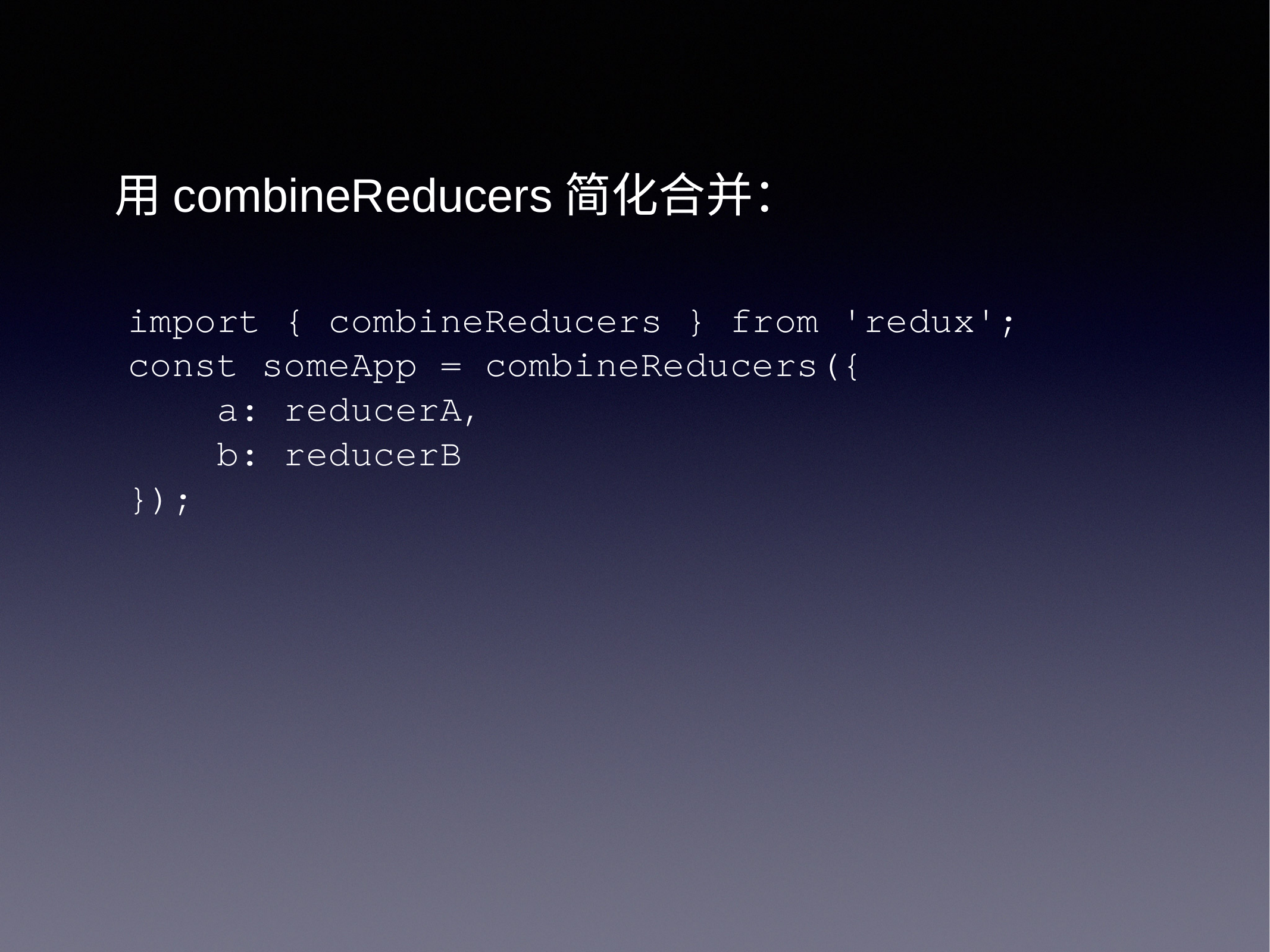

用combineReducers简化合并：
import { combineReducers } from 'redux';
const someApp = combineReducers({
    a: reducerA,
    b: reducerB
});